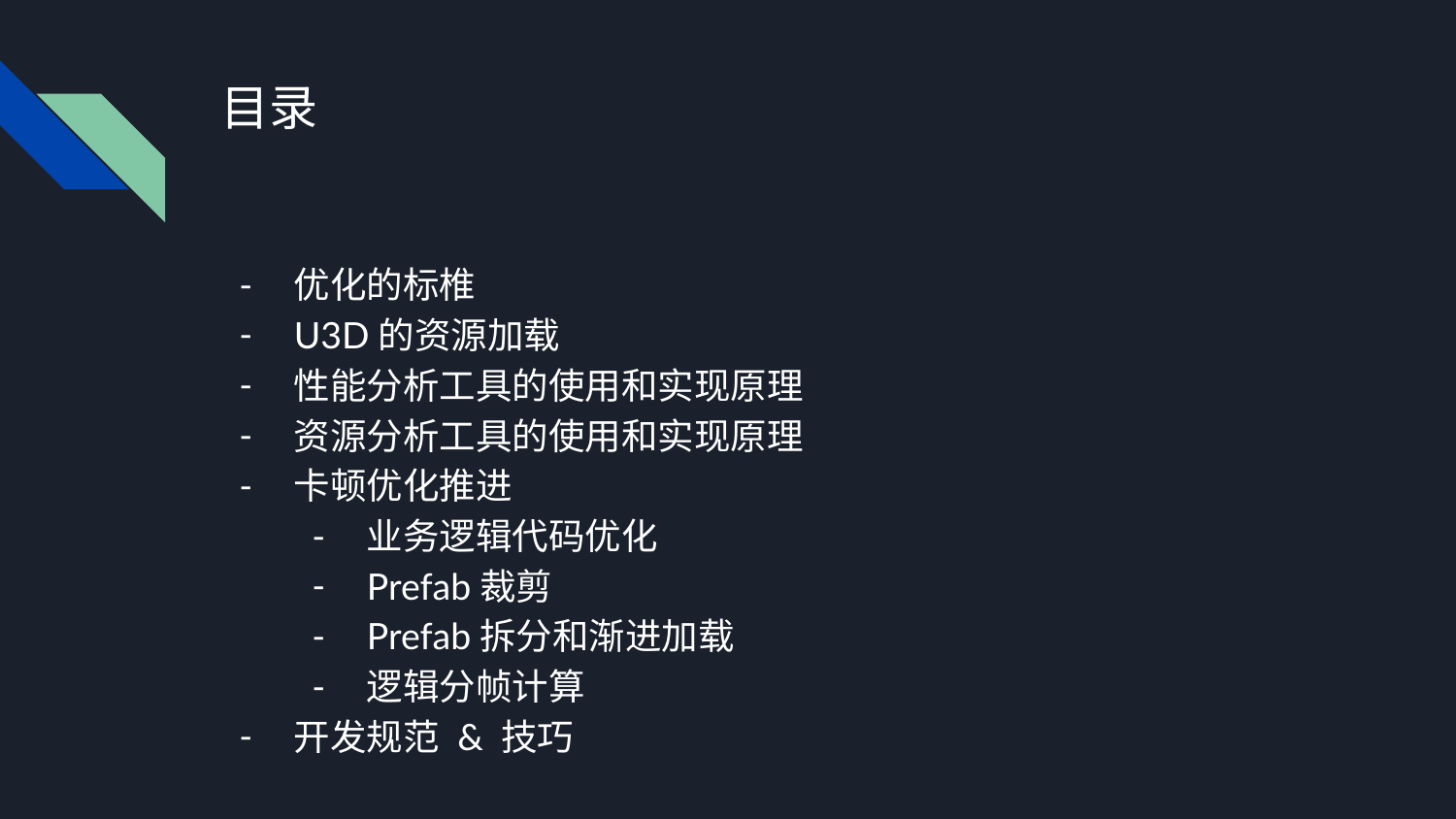

# 目录
优化的标椎
U3D的资源加载
性能分析工具的使用和实现原理
资源分析工具的使用和实现原理
卡顿优化推进
业务逻辑代码优化
Prefab裁剪
Prefab拆分和渐进加载
逻辑分帧计算
开发规范 & 技巧